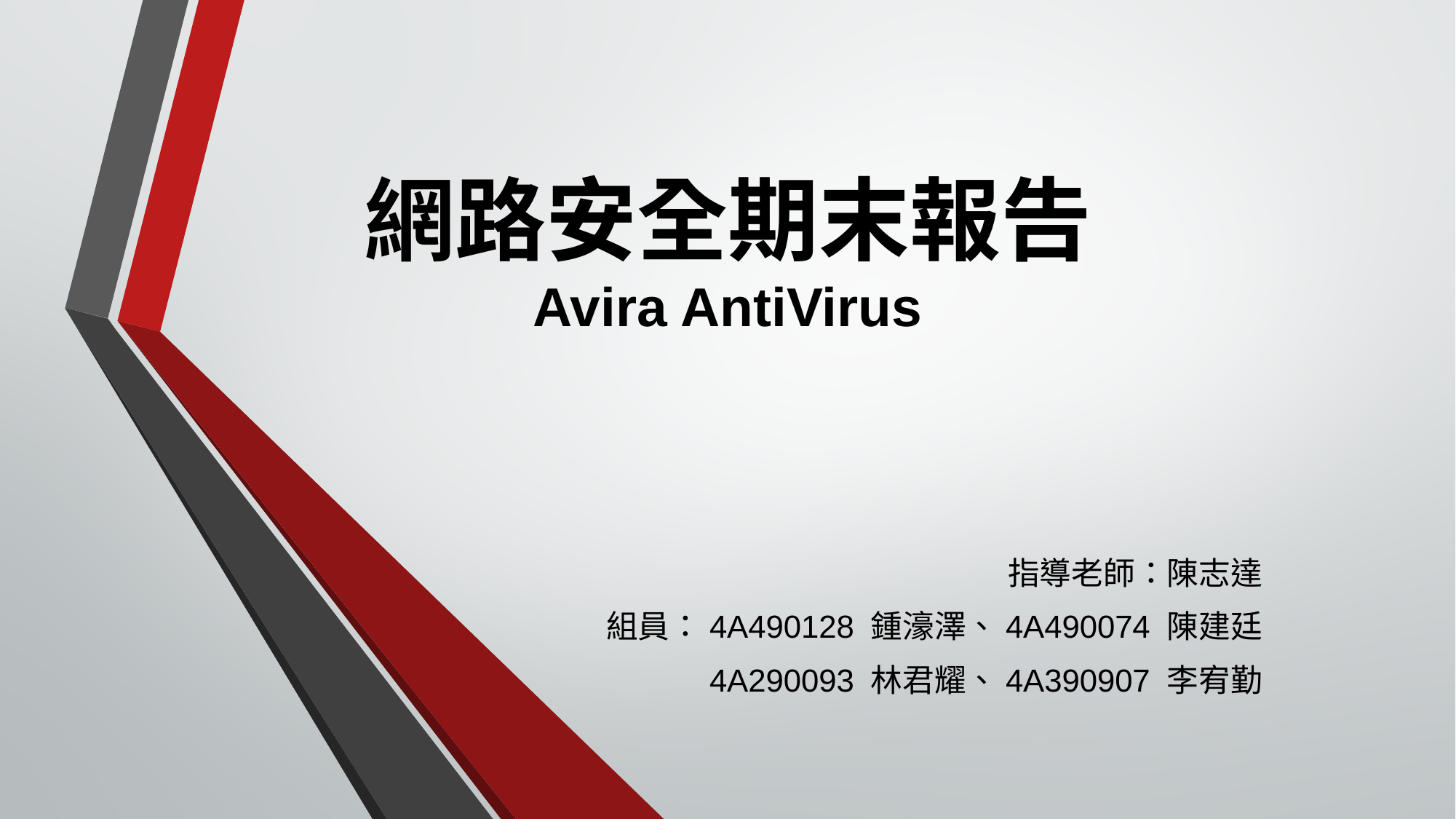

# 網路安全期末報告 Avira AntiVirus
指導老師：陳志達
組員：4A490128 鍾濠澤、4A490074 陳建廷
            4A290093 林君耀、4A390907 李宥勤